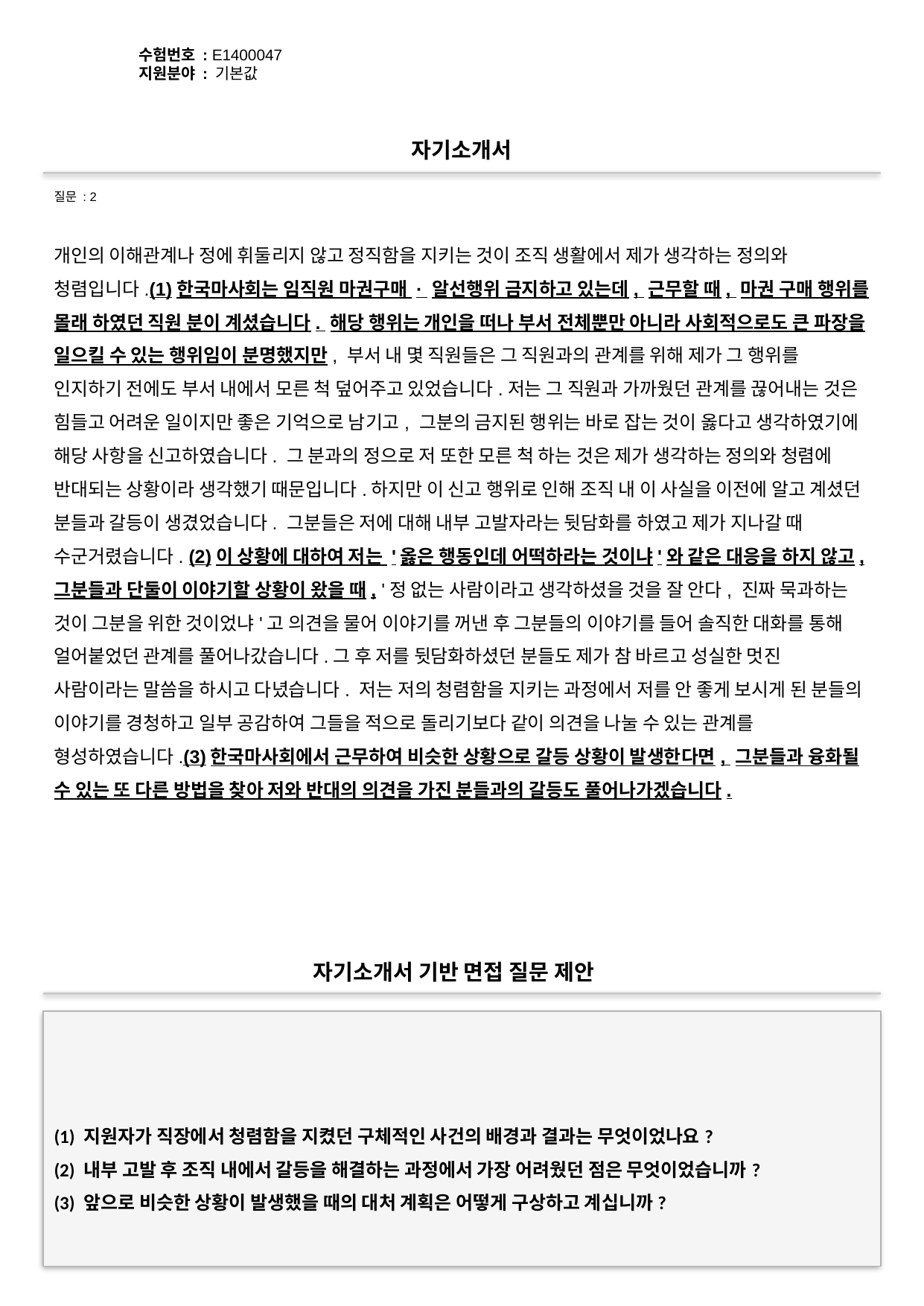

수험번호 : E1400047
지원분야 : 기본값
#

자기소개서

질문 : 2

개인의 이해관계나 정에 휘둘리지 않고 정직함을 지키는 것이 조직 생활에서 제가 생각하는 정의와 청렴입니다.(1)한국마사회는 임직원 마권구매 · 알선행위 금지하고 있는데, 근무할 때, 마권 구매 행위를 몰래 하였던 직원 분이 계셨습니다. 해당 행위는 개인을 떠나 부서 전체뿐만 아니라 사회적으로도 큰 파장을 일으킬 수 있는 행위임이 분명했지만, 부서 내 몇 직원들은 그 직원과의 관계를 위해 제가 그 행위를 인지하기 전에도 부서 내에서 모른 척 덮어주고 있었습니다.저는 그 직원과 가까웠던 관계를 끊어내는 것은 힘들고 어려운 일이지만 좋은 기억으로 남기고, 그분의 금지된 행위는 바로 잡는 것이 옳다고 생각하였기에 해당 사항을 신고하였습니다. 그 분과의 정으로 저 또한 모른 척 하는 것은 제가 생각하는 정의와 청렴에 반대되는 상황이라 생각했기 때문입니다.하지만 이 신고 행위로 인해 조직 내 이 사실을 이전에 알고 계셨던 분들과 갈등이 생겼었습니다. 그분들은 저에 대해 내부 고발자라는 뒷담화를 하였고 제가 지나갈 때 수군거렸습니다. (2)이 상황에 대하여 저는 '옳은 행동인데 어떡하라는 것이냐'와 같은 대응을 하지 않고, 그분들과 단둘이 이야기할 상황이 왔을 때, '정 없는 사람이라고 생각하셨을 것을 잘 안다, 진짜 묵과하는 것이 그분을 위한 것이었냐'고 의견을 물어 이야기를 꺼낸 후 그분들의 이야기를 들어 솔직한 대화를 통해 얼어붙었던 관계를 풀어나갔습니다.그 후 저를 뒷담화하셨던 분들도 제가 참 바르고 성실한 멋진 사람이라는 말씀을 하시고 다녔습니다. 저는 저의 청렴함을 지키는 과정에서 저를 안 좋게 보시게 된 분들의 이야기를 경청하고 일부 공감하여 그들을 적으로 돌리기보다 같이 의견을 나눌 수 있는 관계를 형성하였습니다.(3)한국마사회에서 근무하여 비슷한 상황으로 갈등 상황이 발생한다면, 그분들과 융화될 수 있는 또 다른 방법을 찾아 저와 반대의 의견을 가진 분들과의 갈등도 풀어나가겠습니다.

자기소개서 기반 면접 질문 제안

(1) 지원자가 직장에서 청렴함을 지켰던 구체적인 사건의 배경과 결과는 무엇이었나요?
(2) 내부 고발 후 조직 내에서 갈등을 해결하는 과정에서 가장 어려웠던 점은 무엇이었습니까?
(3) 앞으로 비슷한 상황이 발생했을 때의 대처 계획은 어떻게 구상하고 계십니까?